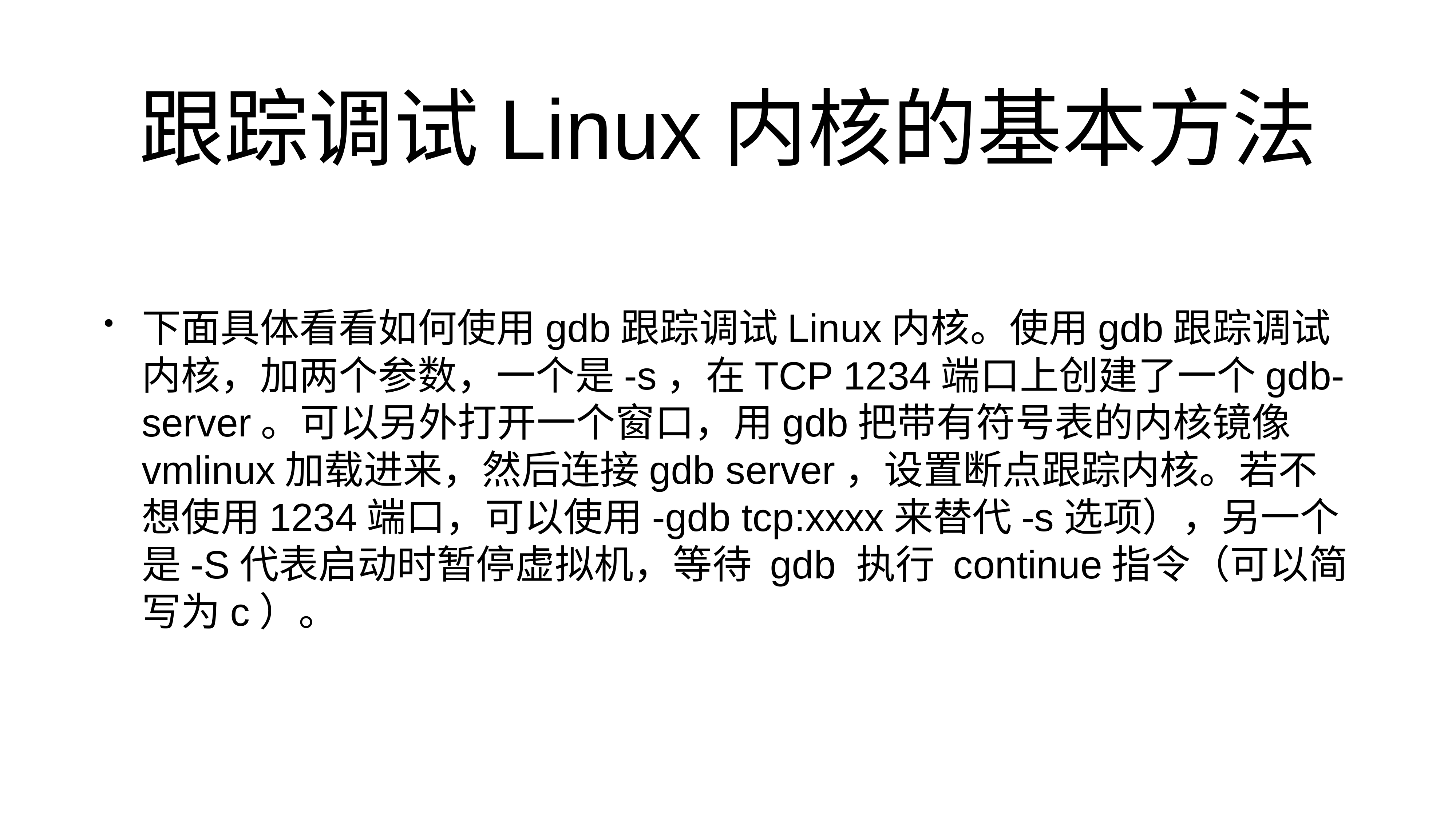

# 跟踪调试Linux内核的基本方法
下面具体看看如何使用gdb跟踪调试Linux内核。使用gdb跟踪调试内核，加两个参数，一个是-s，在TCP 1234端口上创建了一个gdb-server。可以另外打开一个窗口，用gdb把带有符号表的内核镜像vmlinux加载进来，然后连接gdb server，设置断点跟踪内核。若不想使用1234端口，可以使用-gdb tcp:xxxx来替代-s选项），另一个是-S代表启动时暂停虚拟机，等待 gdb 执行 continue指令（可以简写为c）。